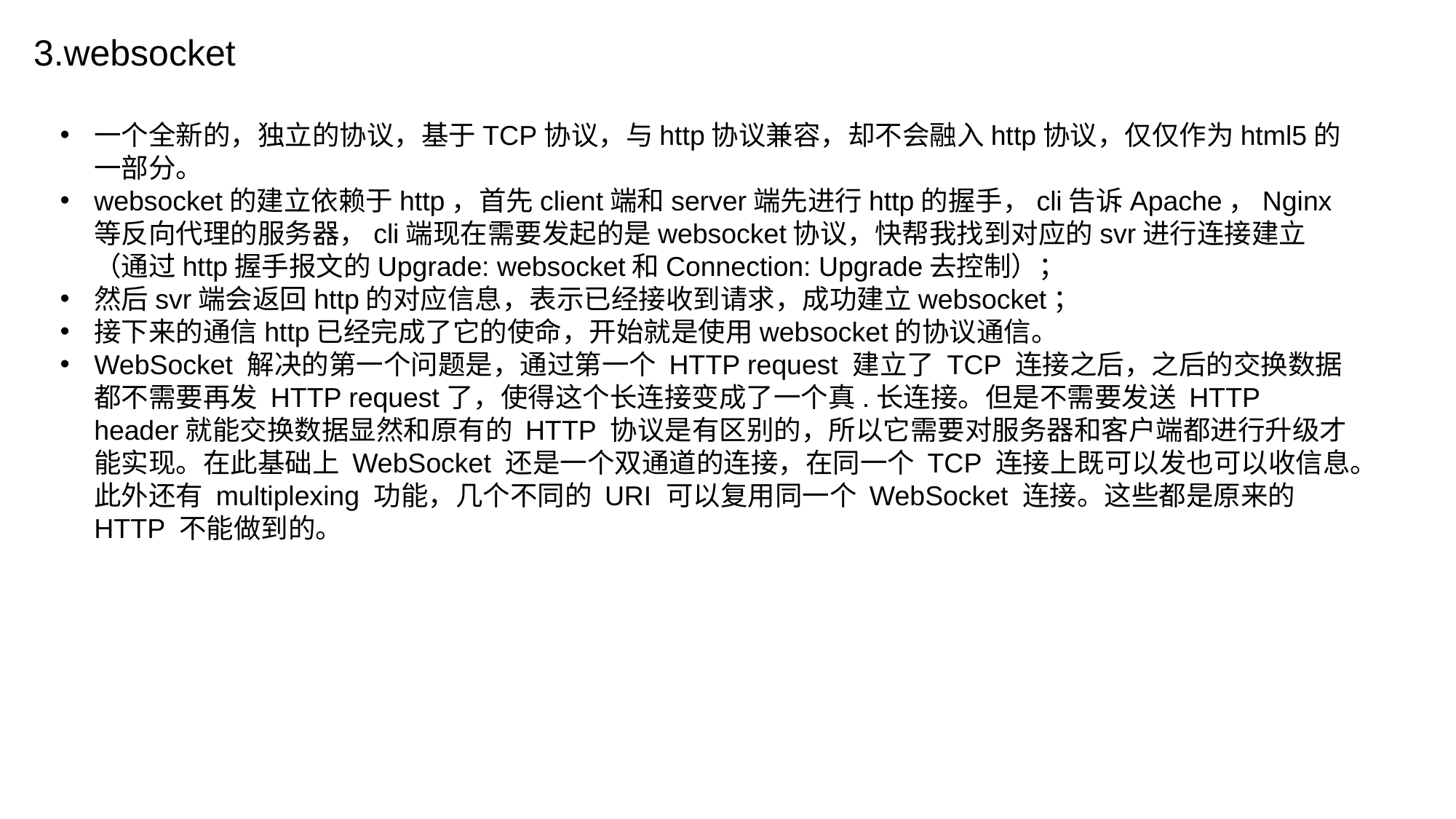

3.websocket
一个全新的，独立的协议，基于TCP协议，与http协议兼容，却不会融入http协议，仅仅作为html5的一部分。
websocket的建立依赖于http，首先client端和server端先进行http的握手，cli告诉Apache，Nginx等反向代理的服务器，cli端现在需要发起的是websocket协议，快帮我找到对应的svr进行连接建立（通过http握手报文的Upgrade: websocket和Connection: Upgrade去控制）；
然后svr端会返回http的对应信息，表示已经接收到请求，成功建立websocket；
接下来的通信http已经完成了它的使命，开始就是使用websocket的协议通信。
WebSocket 解决的第一个问题是，通过第一个 HTTP request 建立了 TCP 连接之后，之后的交换数据都不需要再发 HTTP request了，使得这个长连接变成了一个真.长连接。但是不需要发送 HTTP header就能交换数据显然和原有的 HTTP 协议是有区别的，所以它需要对服务器和客户端都进行升级才能实现。在此基础上 WebSocket 还是一个双通道的连接，在同一个 TCP 连接上既可以发也可以收信息。此外还有 multiplexing 功能，几个不同的 URI 可以复用同一个 WebSocket 连接。这些都是原来的 HTTP 不能做到的。